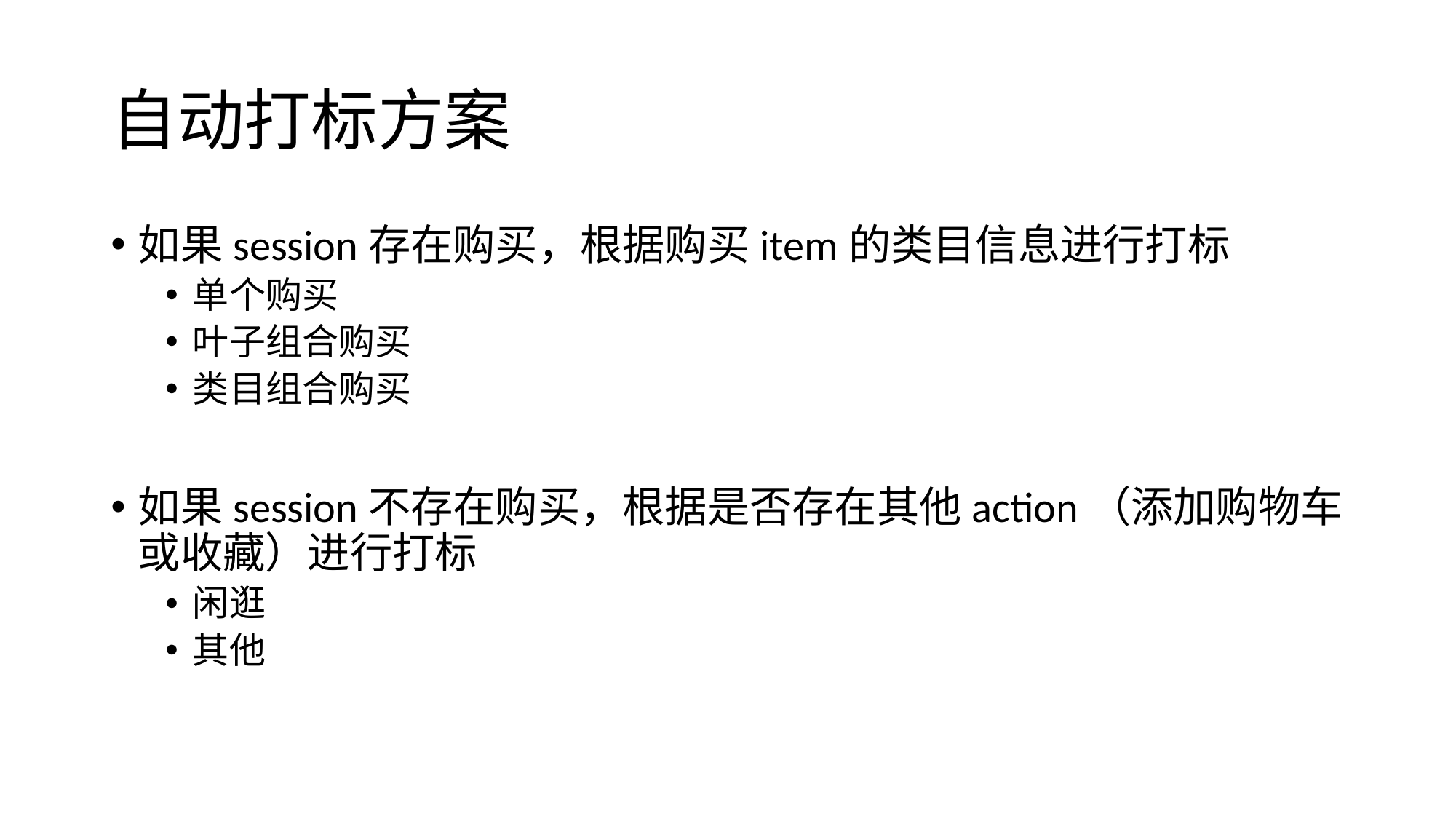

# 自动打标方案
如果session存在购买，根据购买item的类目信息进行打标
单个购买
叶子组合购买
类目组合购买

如果session不存在购买，根据是否存在其他action（添加购物车或收藏）进行打标
闲逛
其他